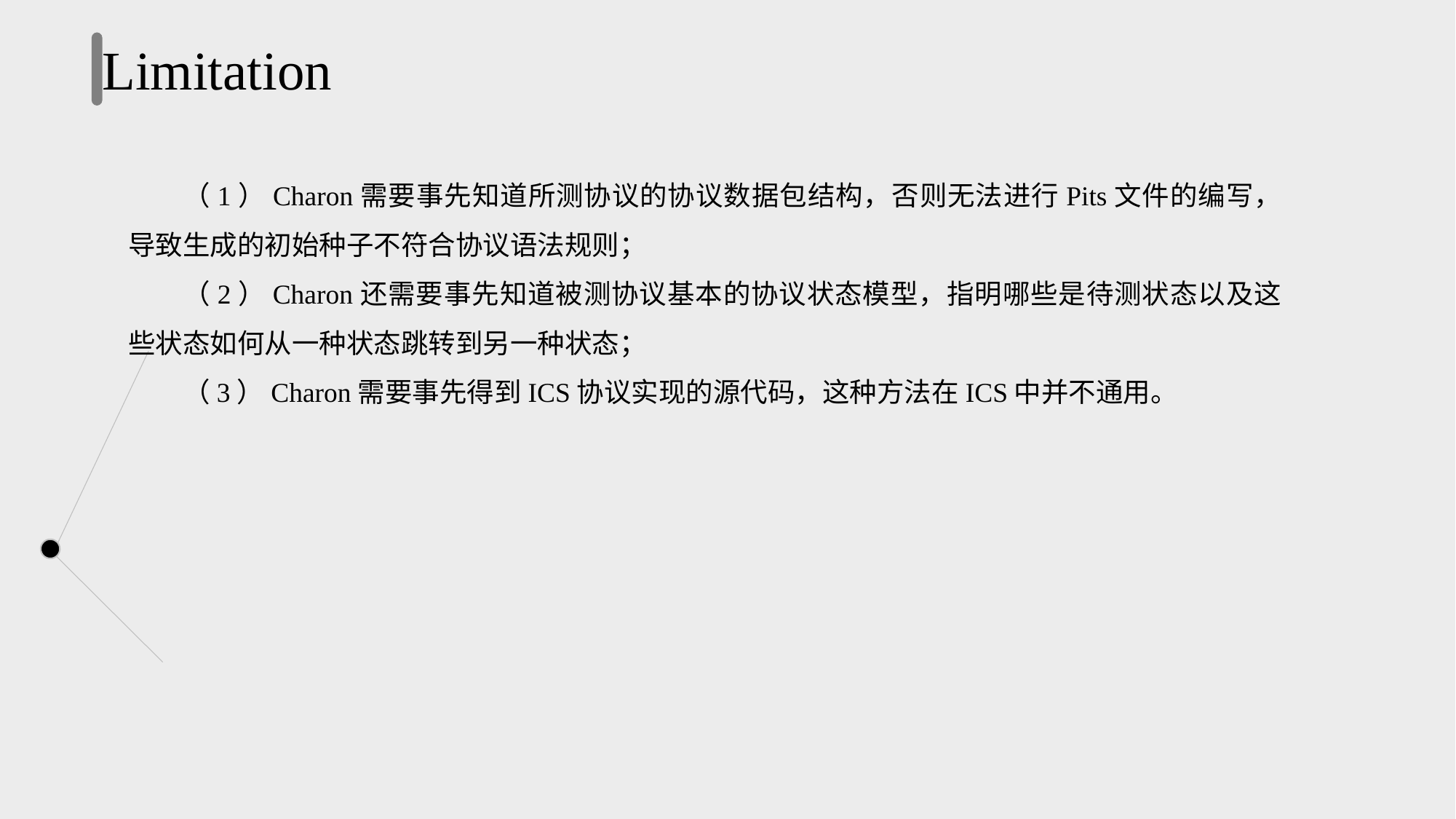

Limitation

（1）Charon需要事先知道所测协议的协议数据包结构，否则无法进行Pits文件的编写，导致生成的初始种子不符合协议语法规则；
（2）Charon还需要事先知道被测协议基本的协议状态模型，指明哪些是待测状态以及这些状态如何从一种状态跳转到另一种状态；
（3）Charon需要事先得到ICS协议实现的源代码，这种方法在ICS中并不通用。